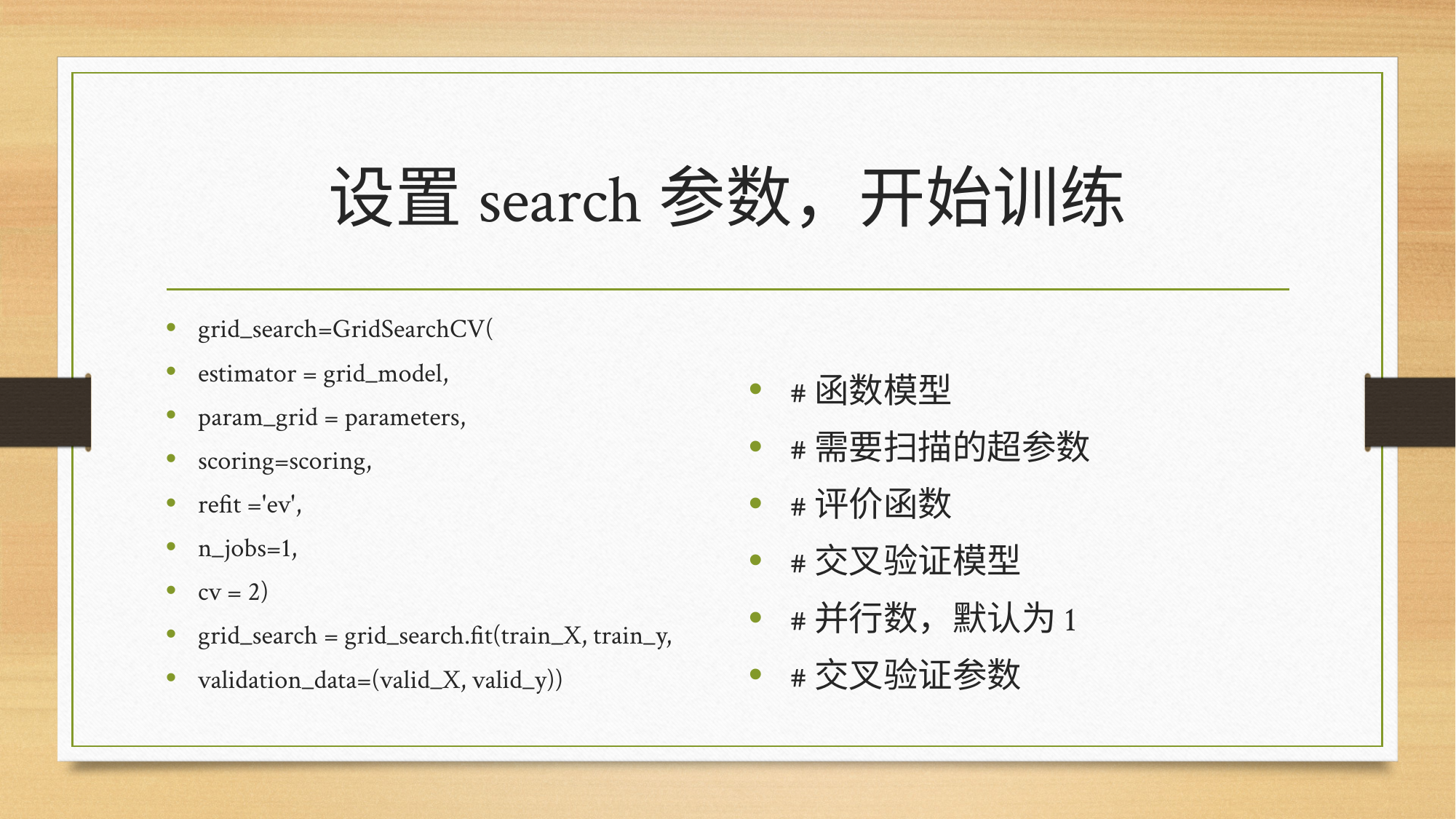

# 设置search参数，开始训练
grid_search=GridSearchCV(
estimator = grid_model,
param_grid = parameters,
scoring=scoring,
refit ='ev',
n_jobs=1,
cv = 2)
grid_search = grid_search.fit(train_X, train_y,
validation_data=(valid_X, valid_y))

#函数模型
#需要扫描的超参数
#评价函数
#交叉验证模型
#并行数，默认为1
#交叉验证参数